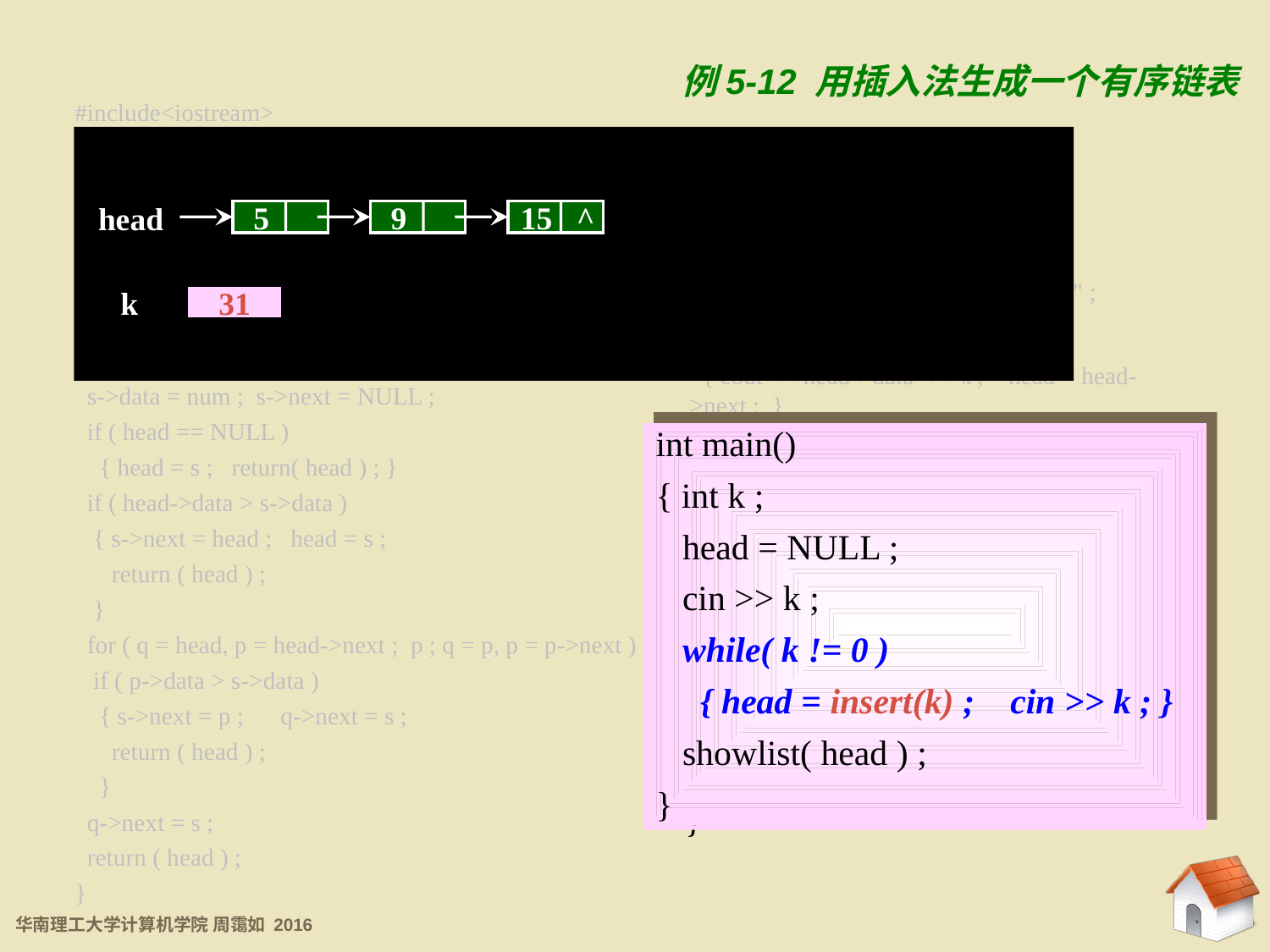

例5-12 用插入法生成一个有序链表
#include<iostream>
using namespace std ;
struct list
{ int data ;  list * next ; } ;
list * head ;
list * insert ( int num )
{ list * s, *p, *q ;
  s = new list ;
  s->data = num ;  s->next = NULL ;
  if ( head == NULL )
    { head = s ;   return( head ) ; }
  if ( head->data > s->data )
   { s->next = head ;   head = s ;
      return ( head ) ;
   }
  for ( q = head, p = head->next ;  p ; q = p, p = p->next )
   if ( p->data > s->data )
    { s->next = p ;      q->next = s ;
      return ( head ) ;
    }
  q->next = s ;
  return ( head ) ;
}

head
 5

 9

15   ^

void showlist( const list * head )
{ cout << "now the items of list are: \n" ;
  while( head )
  { cout << head->data << '\t';    head = head->next ;  }
  cout << endl ;
}
 int main()
{ int k ;
  head = NULL ;
  cin >> k ;
  while( k != 0 )
    { head = insert(k) ;    cin >> k ; }
  showlist( head ) ;
}
k
31
int main()
{ int k ;
   head = NULL ;
   cin >> k ;
   while( k != 0 )
     { head = insert(k) ;    cin >> k ; }
   showlist( head ) ;
}